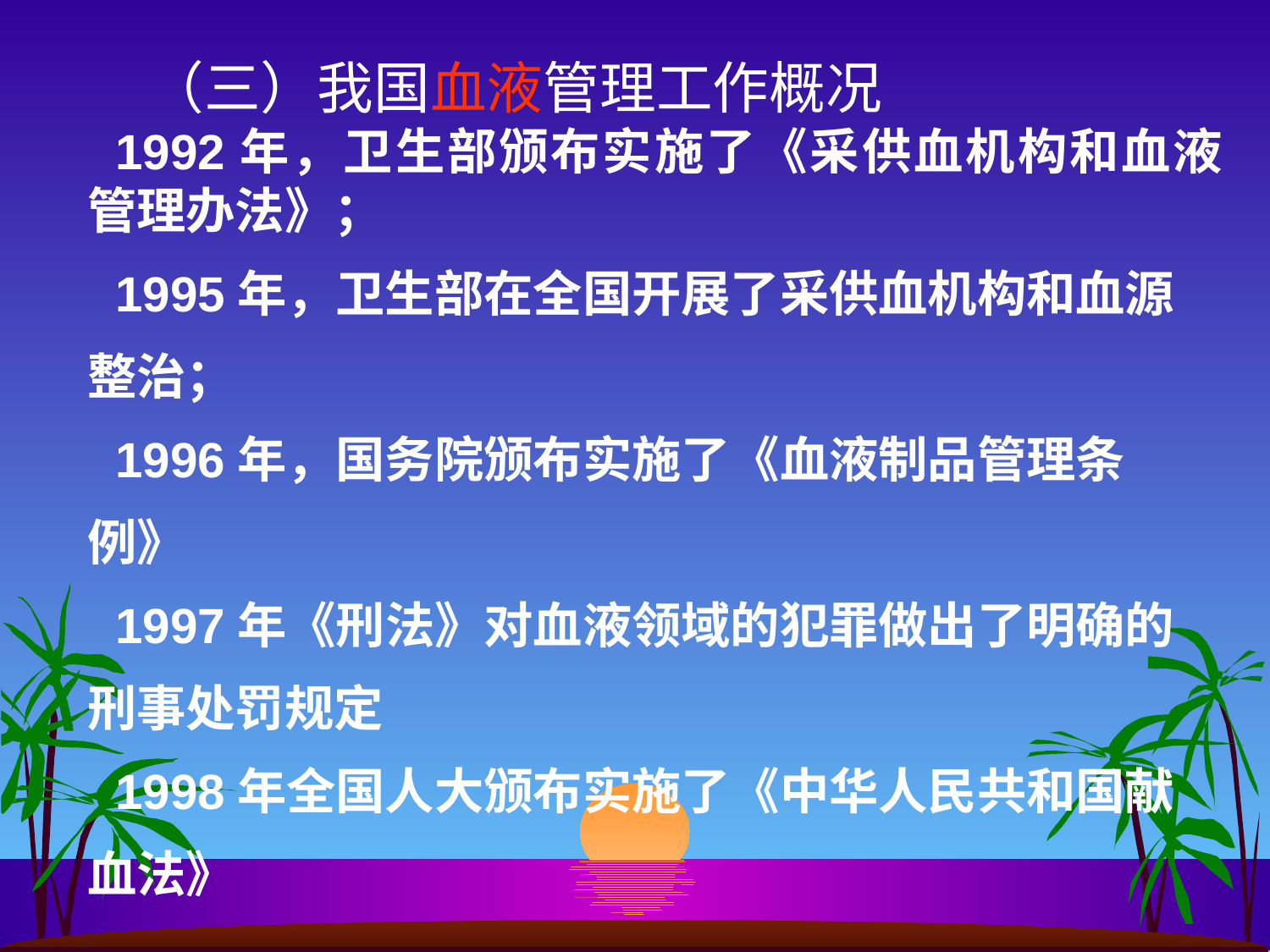

（三）我国血液管理工作概况
1992年，卫生部颁布实施了《采供血机构和血液管理办法》；
1995年，卫生部在全国开展了采供血机构和血源整治；
1996年，国务院颁布实施了《血液制品管理条例》
1997年《刑法》对血液领域的犯罪做出了明确的刑事处罚规定
1998年全国人大颁布实施了《中华人民共和国献血法》
#
​